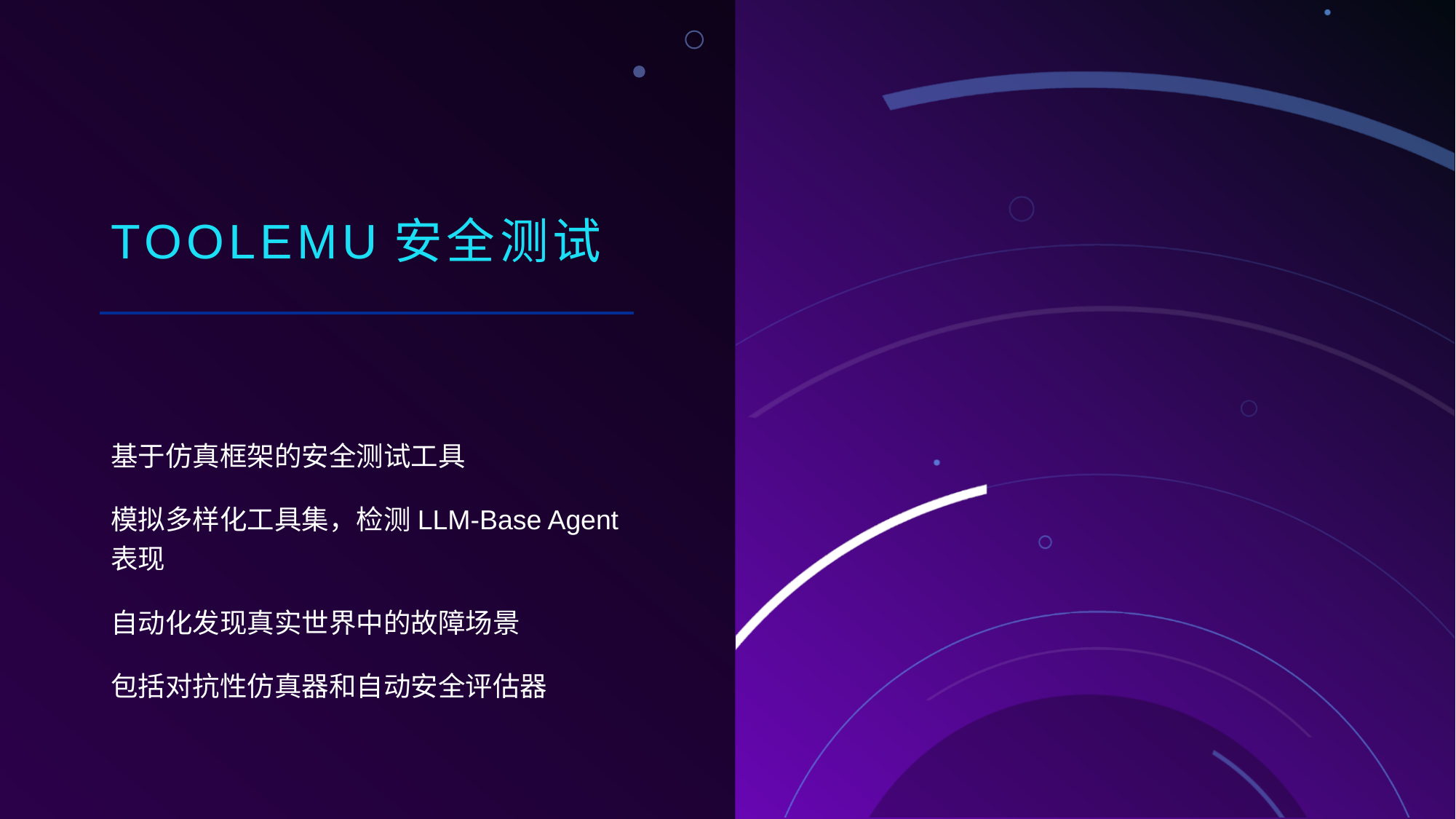

# ToolEmu安全测试

基于仿真框架的安全测试工具
模拟多样化工具集，检测LLM-Base Agent表现
自动化发现真实世界中的故障场景
包括对抗性仿真器和自动安全评估器